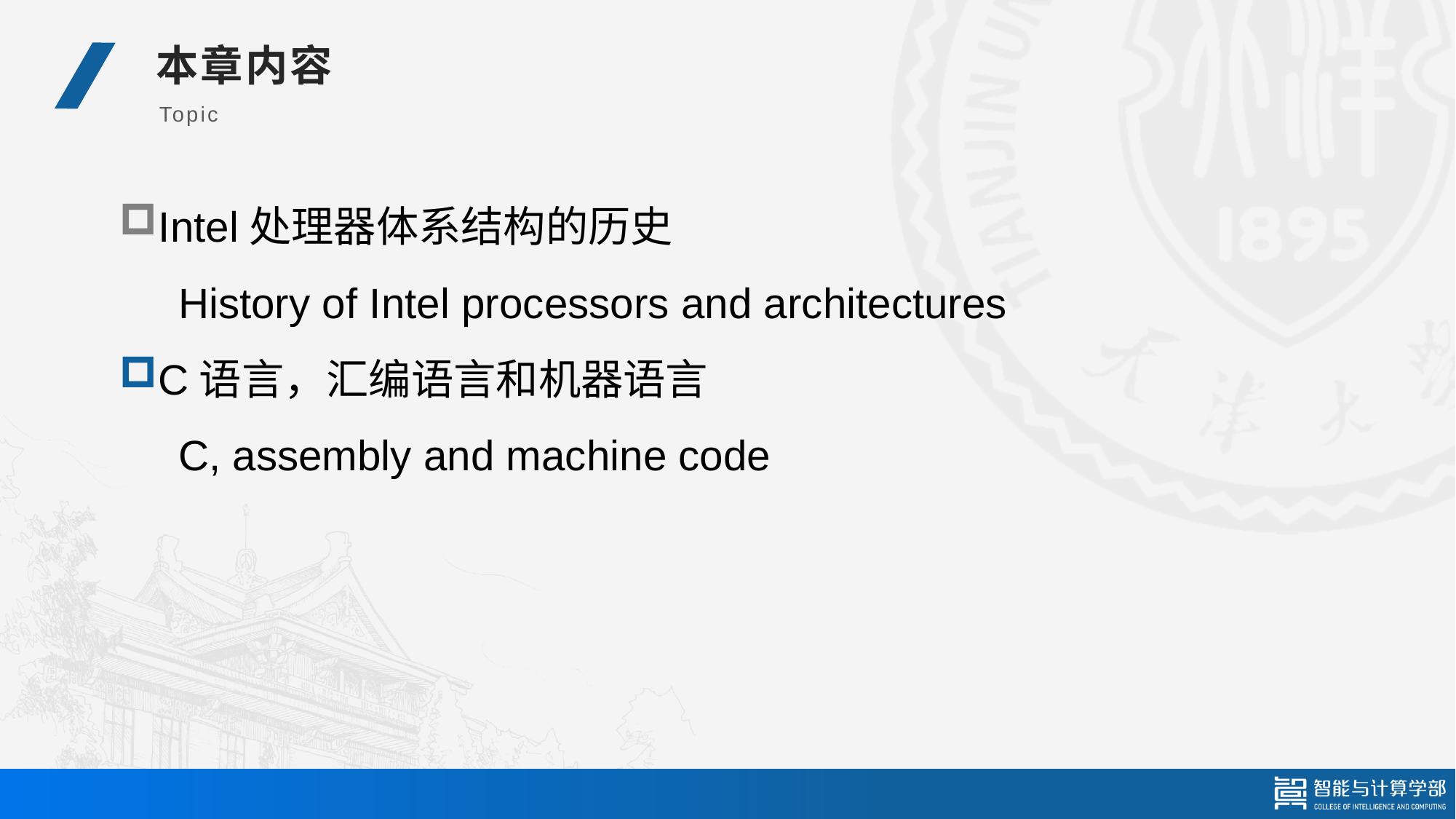

Intel处理器体系结构的历史
     History of Intel processors and architectures
C语言，汇编语言和机器语言
     C, assembly and machine code